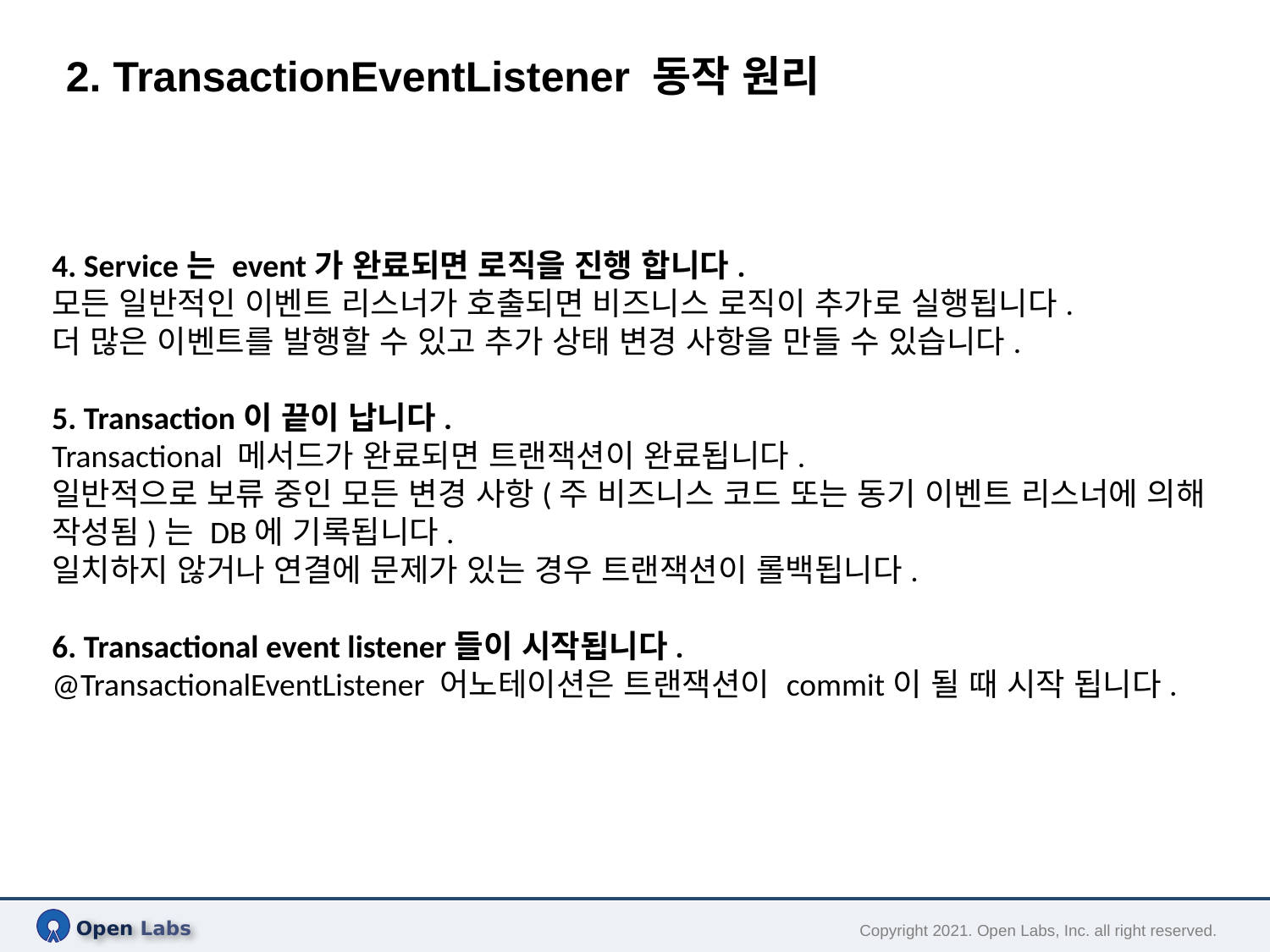

2. TransactionEventListener 동작 원리
4. Service는 event가 완료되면 로직을 진행 합니다.
모든 일반적인 이벤트 리스너가 호출되면 비즈니스 로직이 추가로 실행됩니다.
더 많은 이벤트를 발행할 수 있고 추가 상태 변경 사항을 만들 수 있습니다.

5. Transaction이 끝이 납니다.
Transactional 메서드가 완료되면 트랜잭션이 완료됩니다.
일반적으로 보류 중인 모든 변경 사항(주 비즈니스 코드 또는 동기 이벤트 리스너에 의해 작성됨)는 DB에 기록됩니다.
일치하지 않거나 연결에 문제가 있는 경우 트랜잭션이 롤백됩니다.

6. Transactional event listener들이 시작됩니다.
@TransactionalEventListener 어노테이션은 트랜잭션이 commit이 될 때 시작 됩니다.